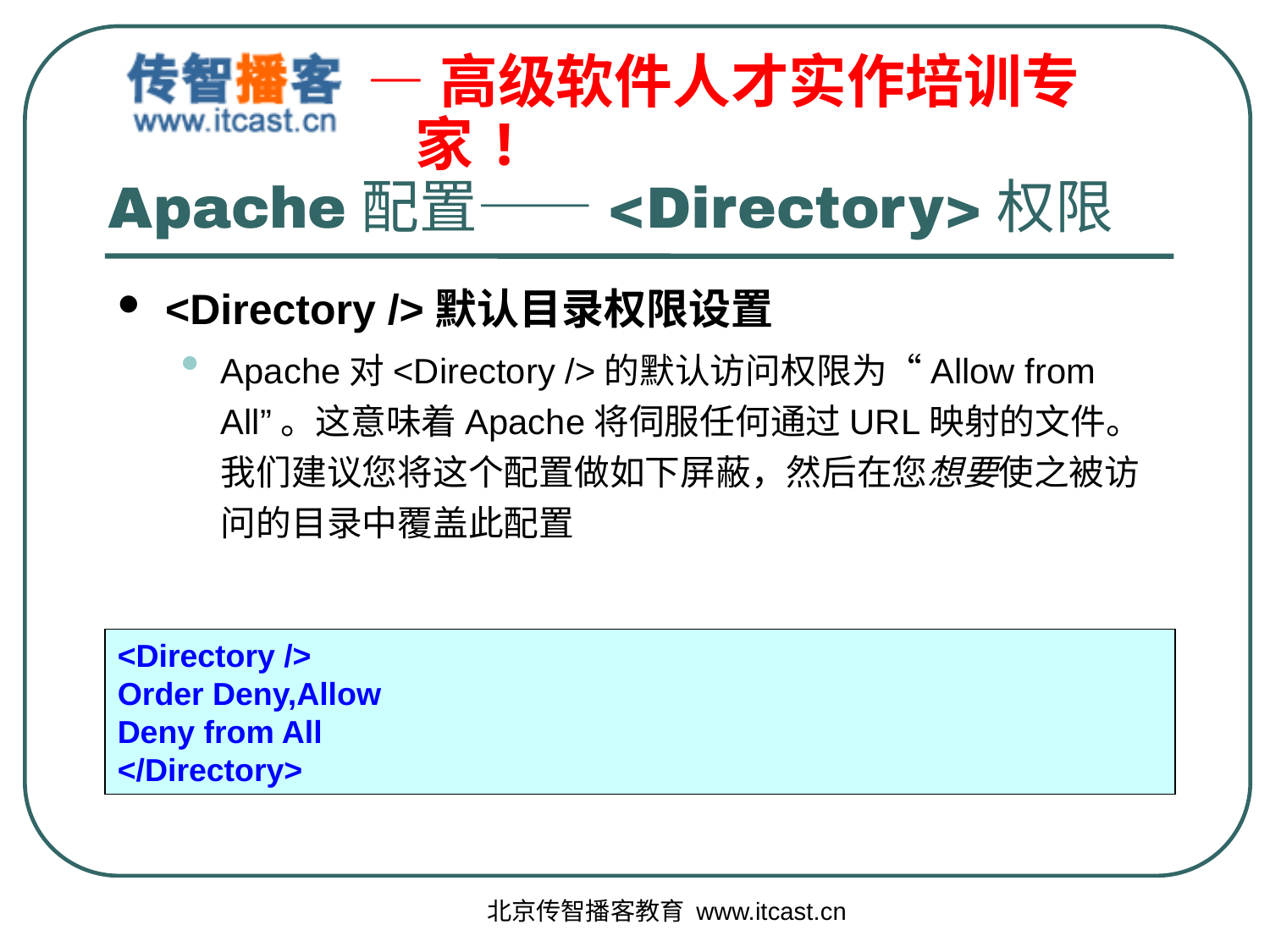

# Apache配置——<Directory>权限
<Directory />默认目录权限设置
Apache对<Directory />的默认访问权限为“Allow from All”。这意味着Apache将伺服任何通过URL映射的文件。我们建议您将这个配置做如下屏蔽，然后在您想要使之被访问的目录中覆盖此配置
<Directory />
Order Deny,Allow
Deny from All
</Directory>